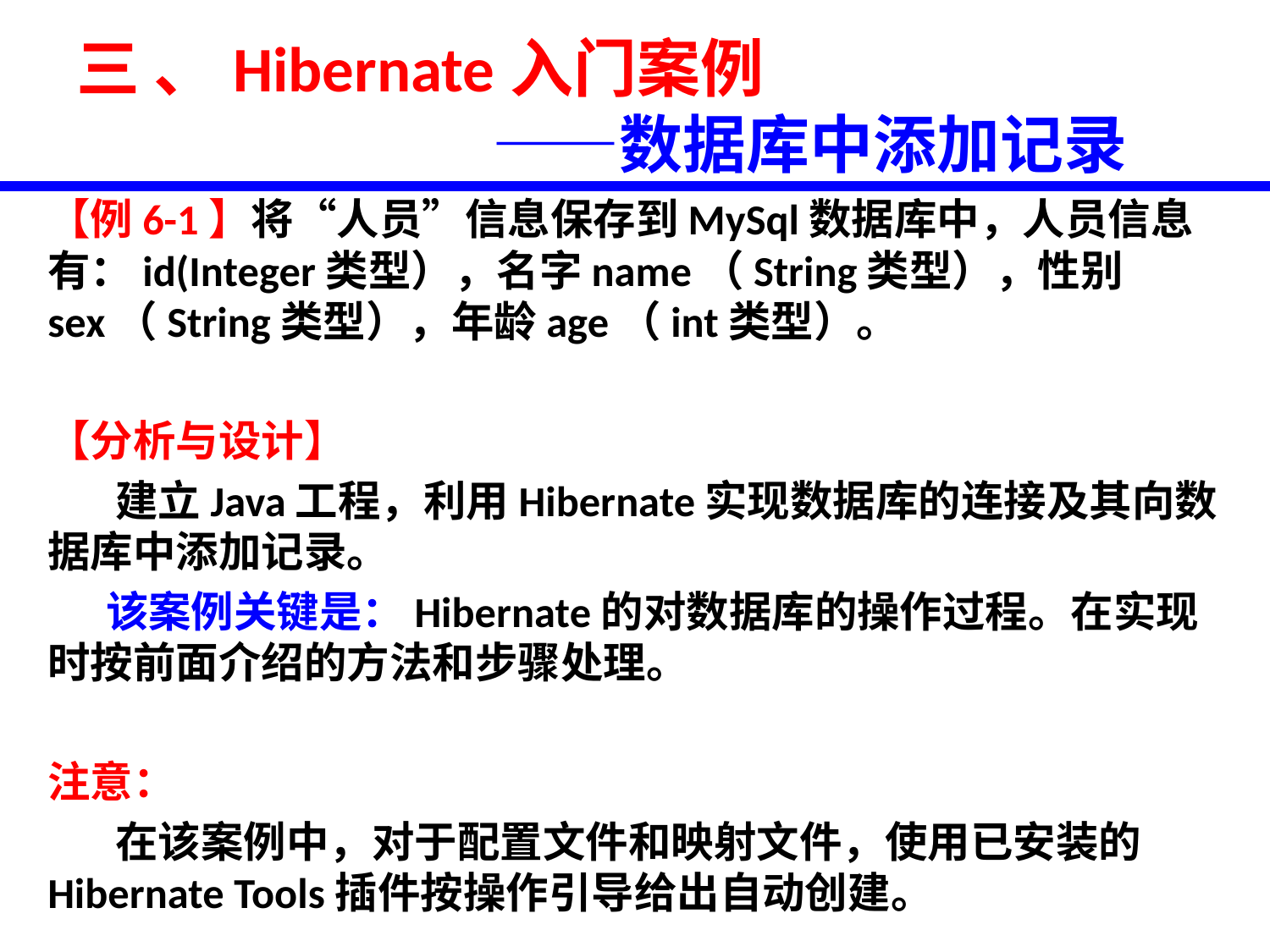

# 三 、Hibernate入门案例 ——数据库中添加记录
【例6-1】将“人员”信息保存到MySql数据库中，人员信息有：id(Integer类型），名字name（String类型），性别sex（String类型），年龄age（int类型）。

【分析与设计】
      建立Java工程，利用Hibernate实现数据库的连接及其向数据库中添加记录。
     该案例关键是：Hibernate的对数据库的操作过程。在实现时按前面介绍的方法和步骤处理。

注意：
      在该案例中，对于配置文件和映射文件，使用已安装的Hibernate Tools插件按操作引导给出自动创建。